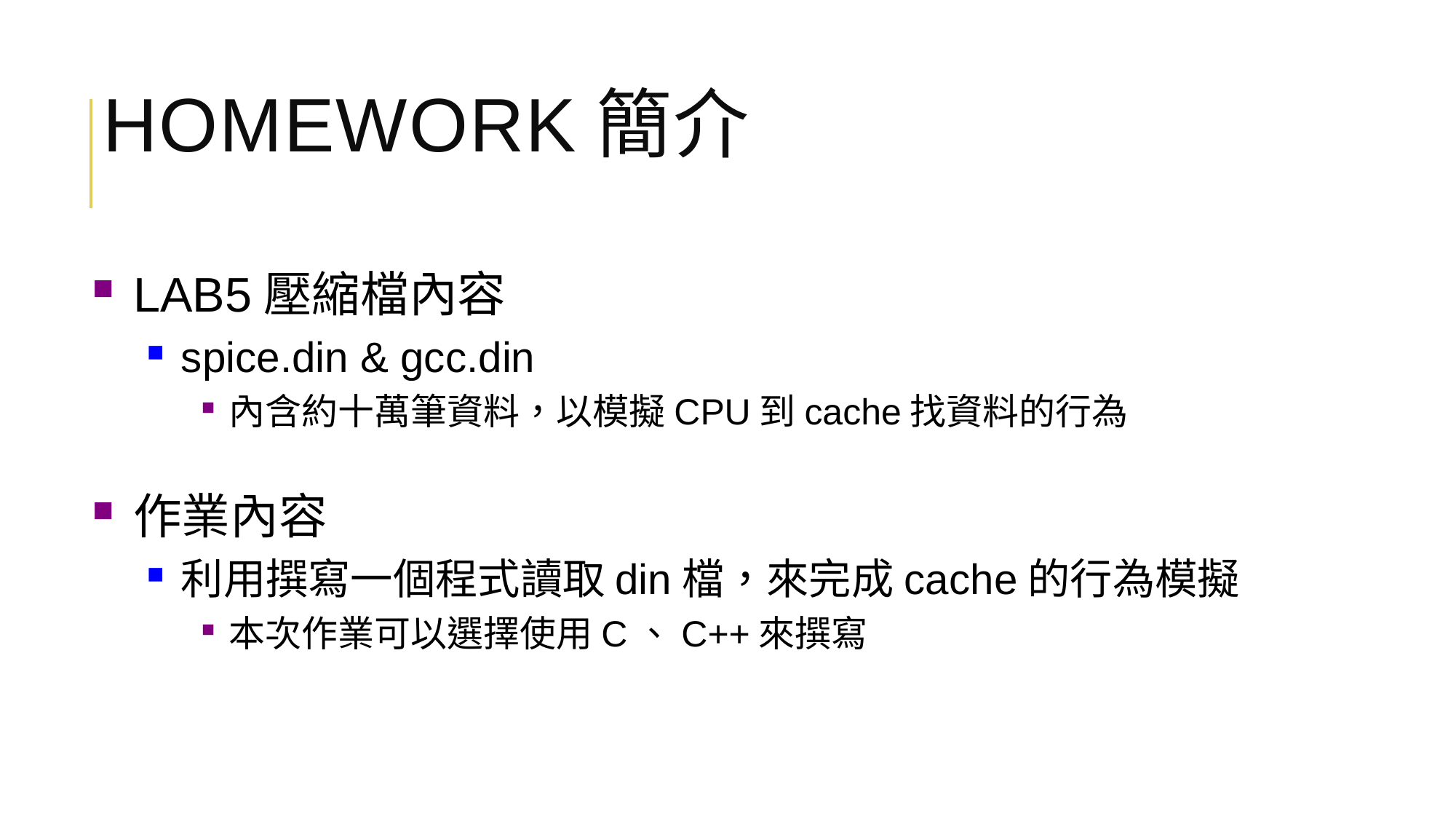

# Homework簡介
LAB5壓縮檔內容
spice.din & gcc.din
內含約十萬筆資料，以模擬CPU到cache找資料的行為
作業內容
利用撰寫一個程式讀取din檔，來完成cache的行為模擬
本次作業可以選擇使用C、C++來撰寫